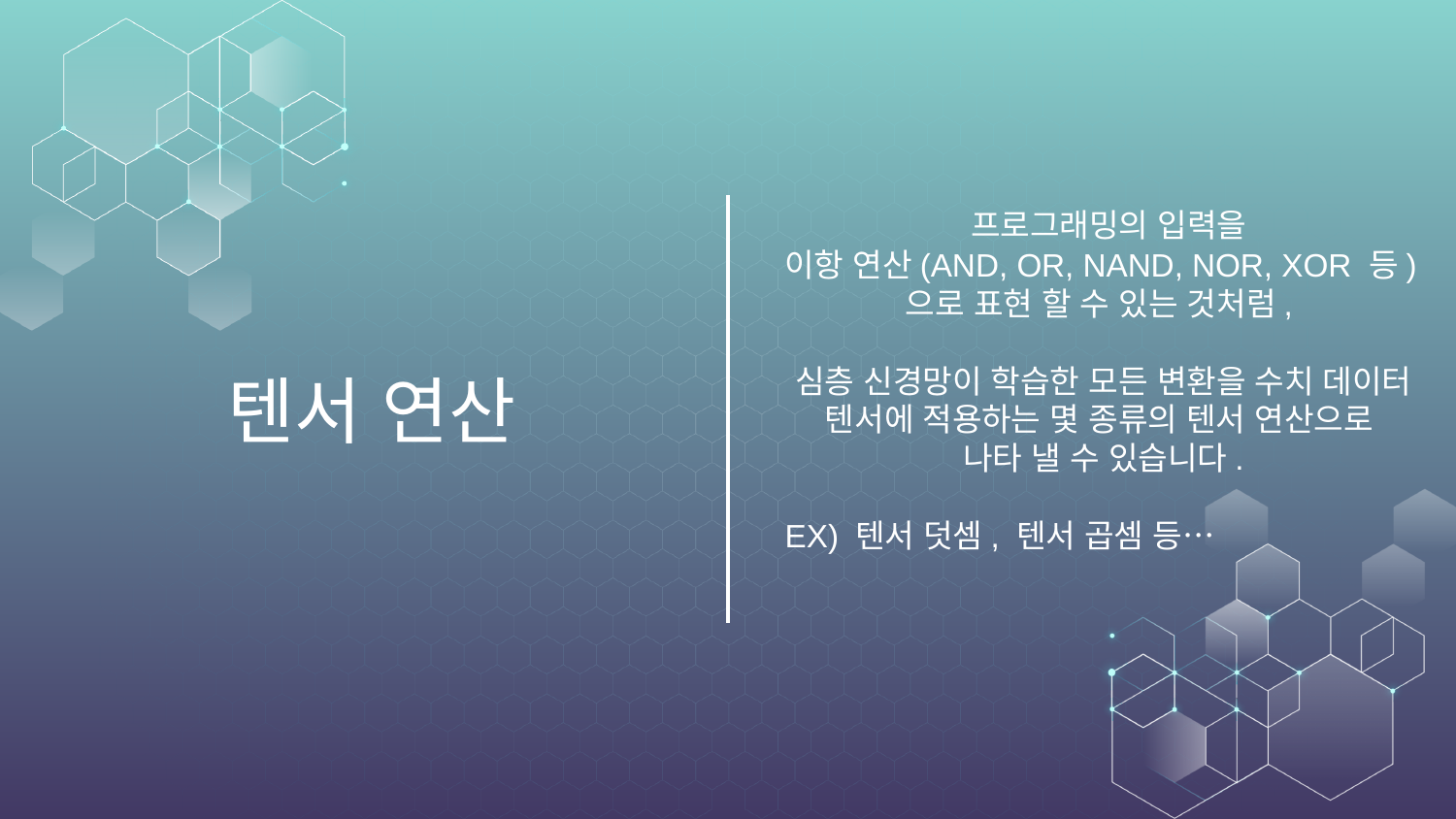

프로그래밍의 입력을
이항 연산(AND, OR, NAND, NOR, XOR 등)으로 표현 할 수 있는 것처럼,

심층 신경망이 학습한 모든 변환을 수치 데이터 텐서에 적용하는 몇 종류의 텐서 연산으로
나타 낼 수 있습니다.

EX) 텐서 덧셈, 텐서 곱셈 등…
# 텐서 연산